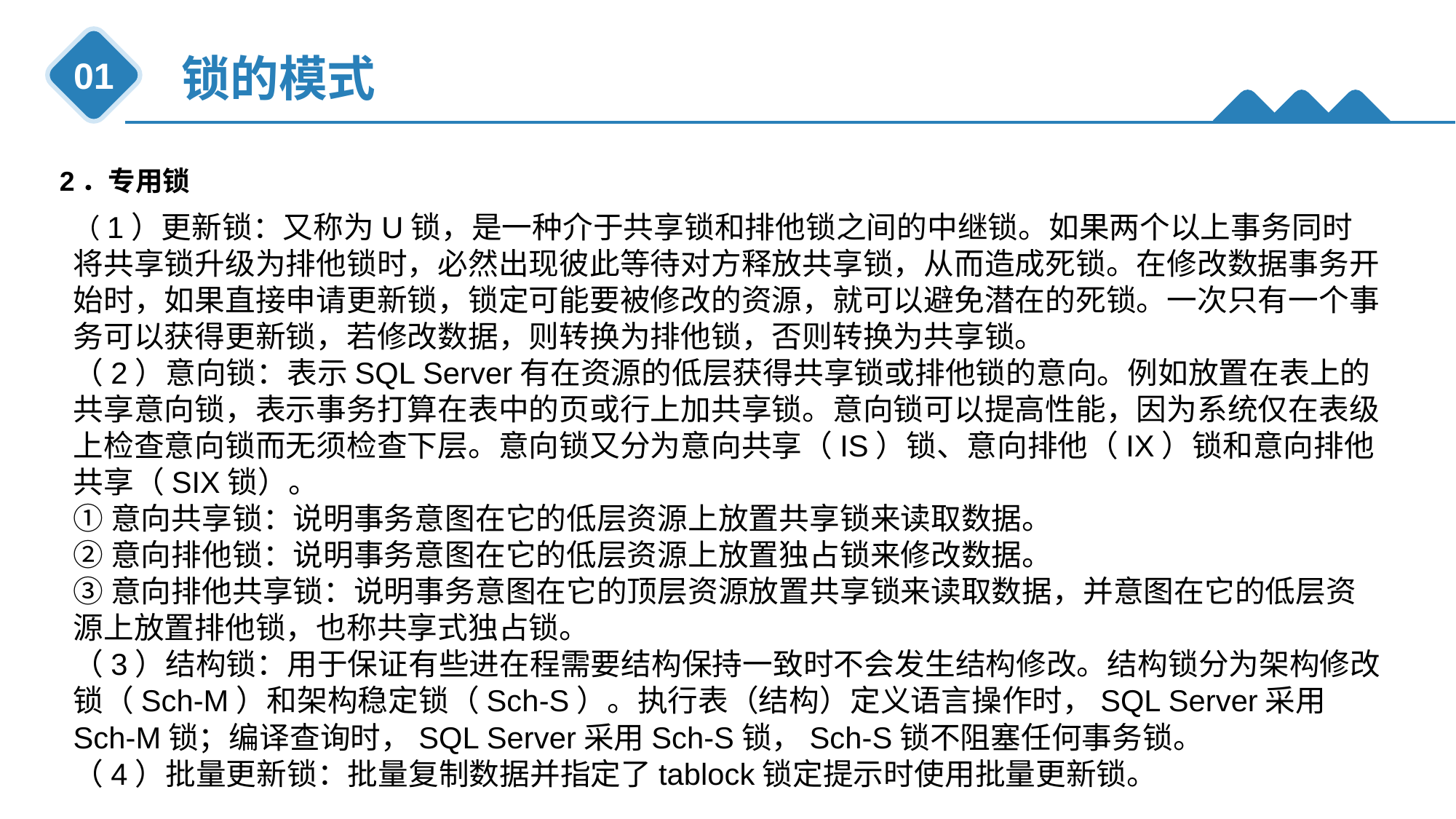

锁的模式
01

2．专用锁
（1）更新锁：又称为U锁，是一种介于共享锁和排他锁之间的中继锁。如果两个以上事务同时将共享锁升级为排他锁时，必然出现彼此等待对方释放共享锁，从而造成死锁。在修改数据事务开始时，如果直接申请更新锁，锁定可能要被修改的资源，就可以避免潜在的死锁。一次只有一个事务可以获得更新锁，若修改数据，则转换为排他锁，否则转换为共享锁。
（2）意向锁：表示SQL Server有在资源的低层获得共享锁或排他锁的意向。例如放置在表上的共享意向锁，表示事务打算在表中的页或行上加共享锁。意向锁可以提高性能，因为系统仅在表级上检查意向锁而无须检查下层。意向锁又分为意向共享（IS）锁、意向排他（IX）锁和意向排他共享（SIX锁）。
①意向共享锁：说明事务意图在它的低层资源上放置共享锁来读取数据。
②意向排他锁：说明事务意图在它的低层资源上放置独占锁来修改数据。
③意向排他共享锁：说明事务意图在它的顶层资源放置共享锁来读取数据，并意图在它的低层资源上放置排他锁，也称共享式独占锁。
（3）结构锁：用于保证有些进在程需要结构保持一致时不会发生结构修改。结构锁分为架构修改锁（Sch-M）和架构稳定锁（Sch-S）。执行表（结构）定义语言操作时，SQL Server采用Sch-M锁；编译查询时，SQL Server采用Sch-S锁，Sch-S锁不阻塞任何事务锁。
（4）批量更新锁：批量复制数据并指定了tablock锁定提示时使用批量更新锁。